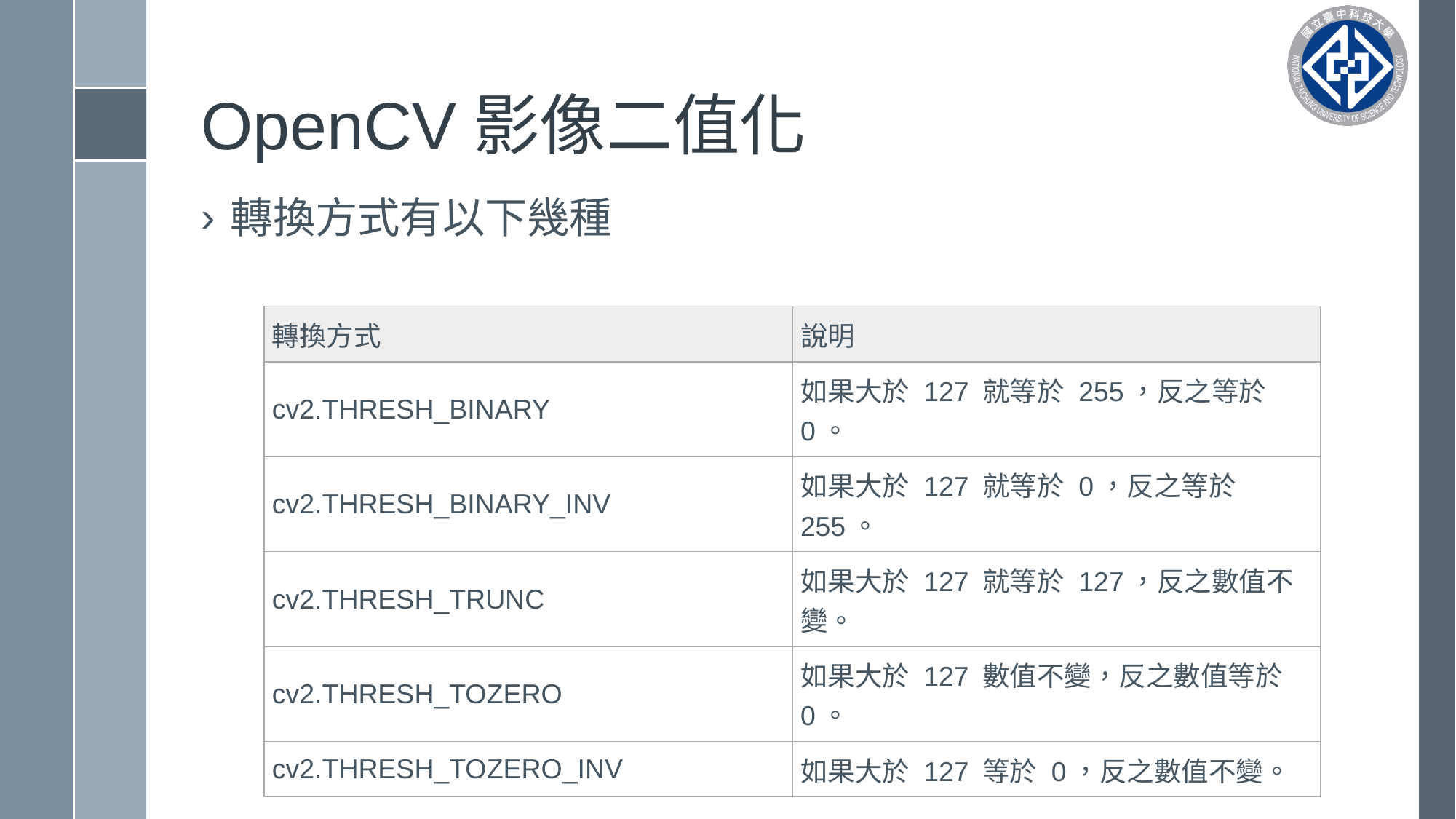

# OpenCV影像二值化
轉換方式有以下幾種
| 轉換方式 | 說明 |
| --- | --- |
| cv2.THRESH\_BINARY | 如果大於 127 就等於 255，反之等於 0。 |
| cv2.THRESH\_BINARY\_INV | 如果大於 127 就等於 0，反之等於 255。 |
| cv2.THRESH\_TRUNC | 如果大於 127 就等於 127，反之數值不變。 |
| cv2.THRESH\_TOZERO | 如果大於 127 數值不變，反之數值等於 0。 |
| cv2.THRESH\_TOZERO\_INV | 如果大於 127 等於 0，反之數值不變。 |